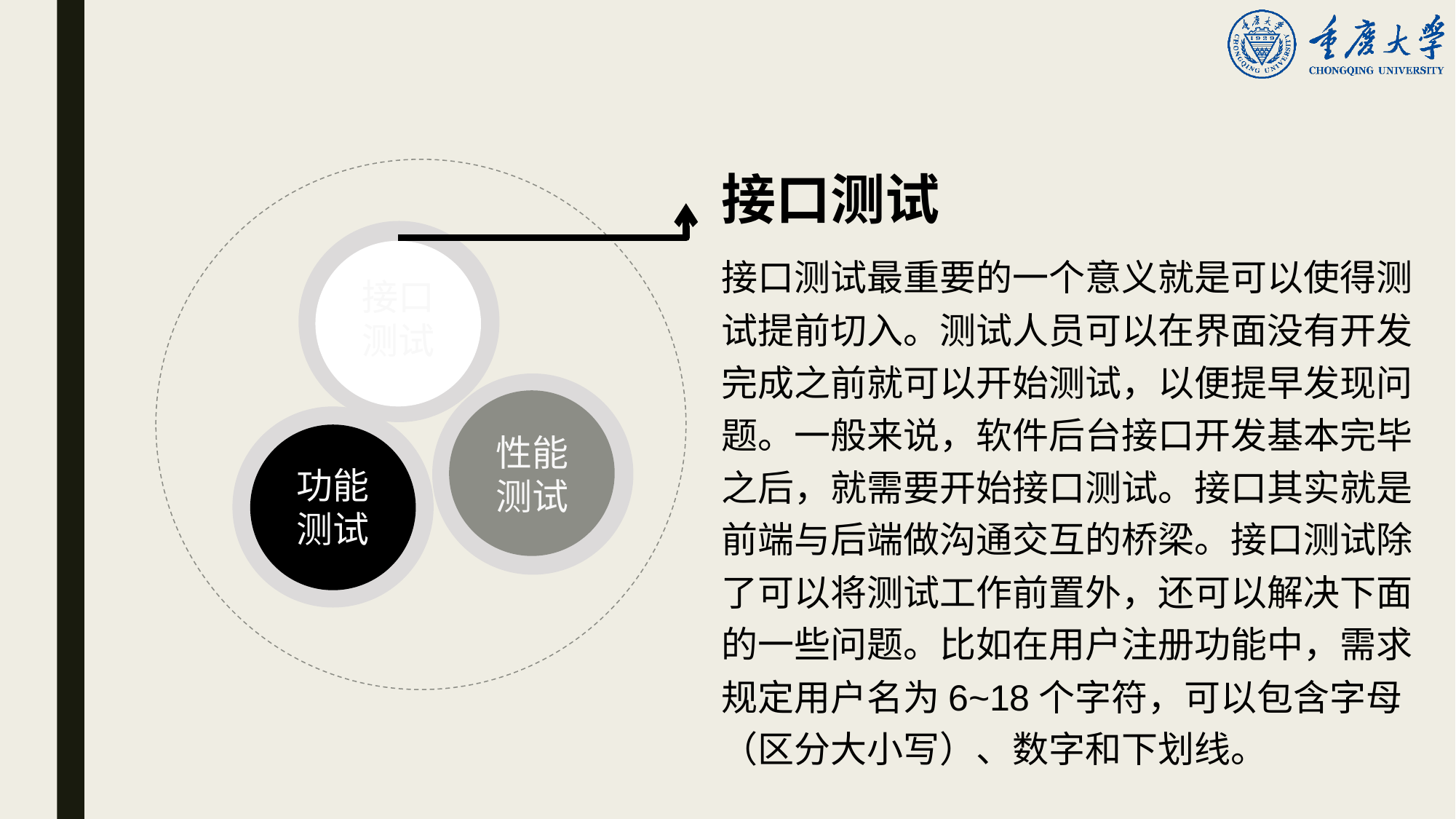

接口测试

接口测试最重要的一个意义就是可以使得测试提前切入。测试人员可以在界面没有开发完成之前就可以开始测试，以便提早发现问题。一般来说，软件后台接口开发基本完毕之后，就需要开始接口测试。接口其实就是前端与后端做沟通交互的桥梁。接口测试除了可以将测试工作前置外，还可以解决下面的一些问题。比如在用户注册功能中，需求规定用户名为6~18个字符，可以包含字母（区分大小写）、数字和下划线。
接口测试

性能测试

功能测试